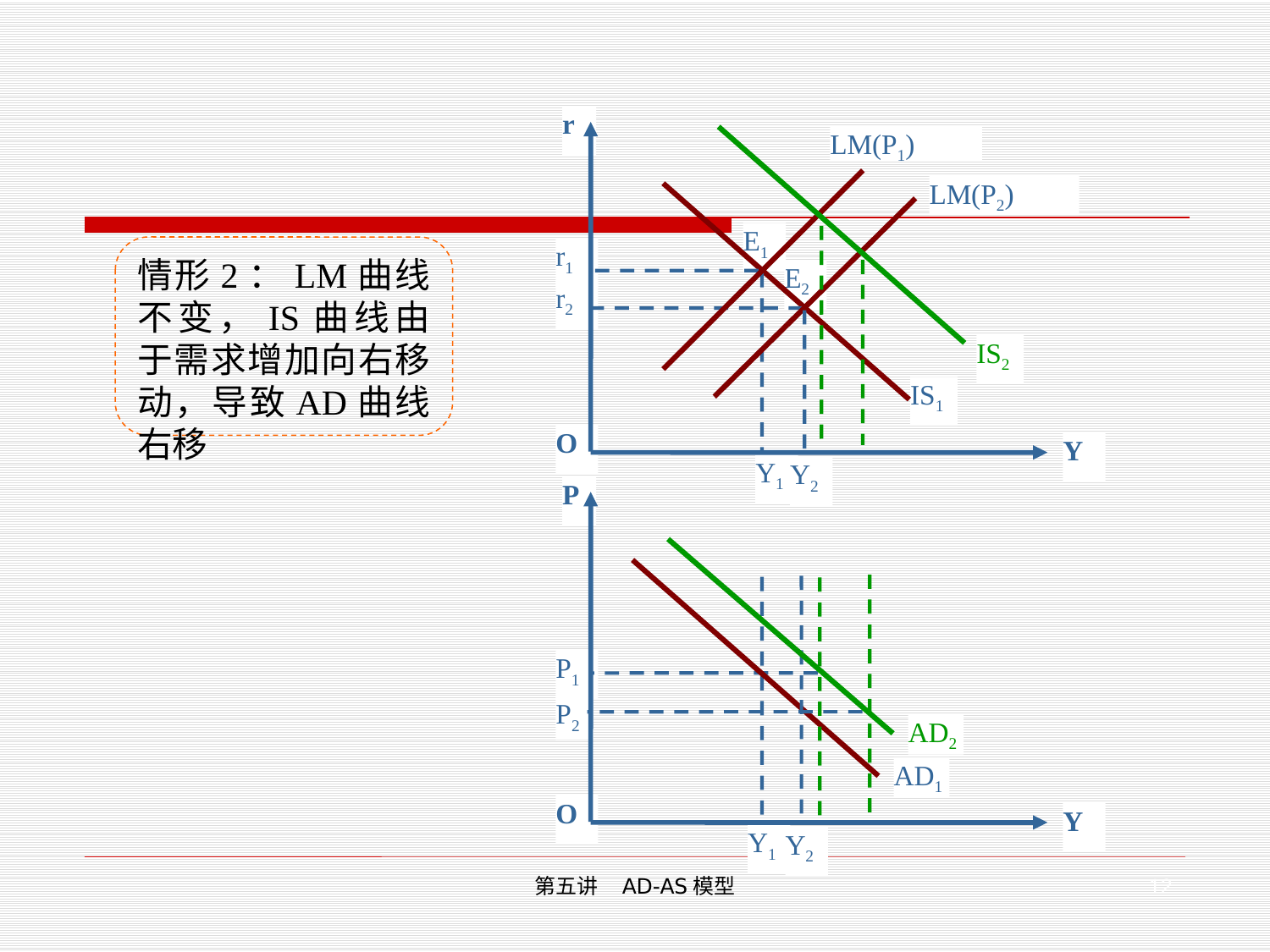

r

LM(P1)

LM(P2)

E1
r1
E2

r2

IS1
O
Y

Y1
Y2

IS2
情形2：LM曲线不变，IS曲线由于需求增加向右移动，导致AD曲线右移
P

P1

P2

AD1
O
Y

Y1
Y2

AD2
12
第五讲    AD-AS模型